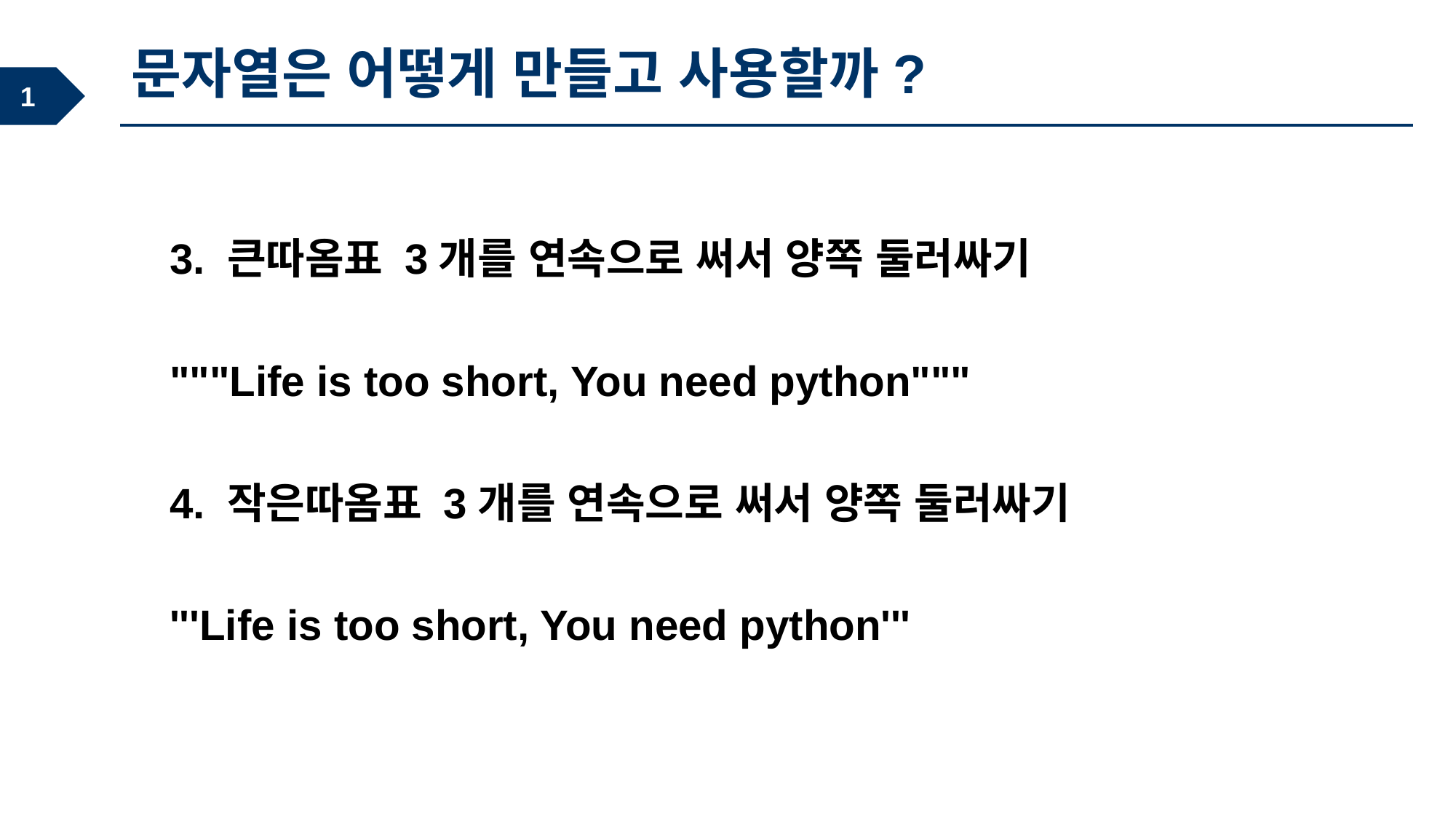

문자열은 어떻게 만들고 사용할까?
3. 큰따옴표 3개를 연속으로 써서 양쪽 둘러싸기

"""Life is too short, You need python"""

4. 작은따옴표 3개를 연속으로 써서 양쪽 둘러싸기

'''Life is too short, You need python'''